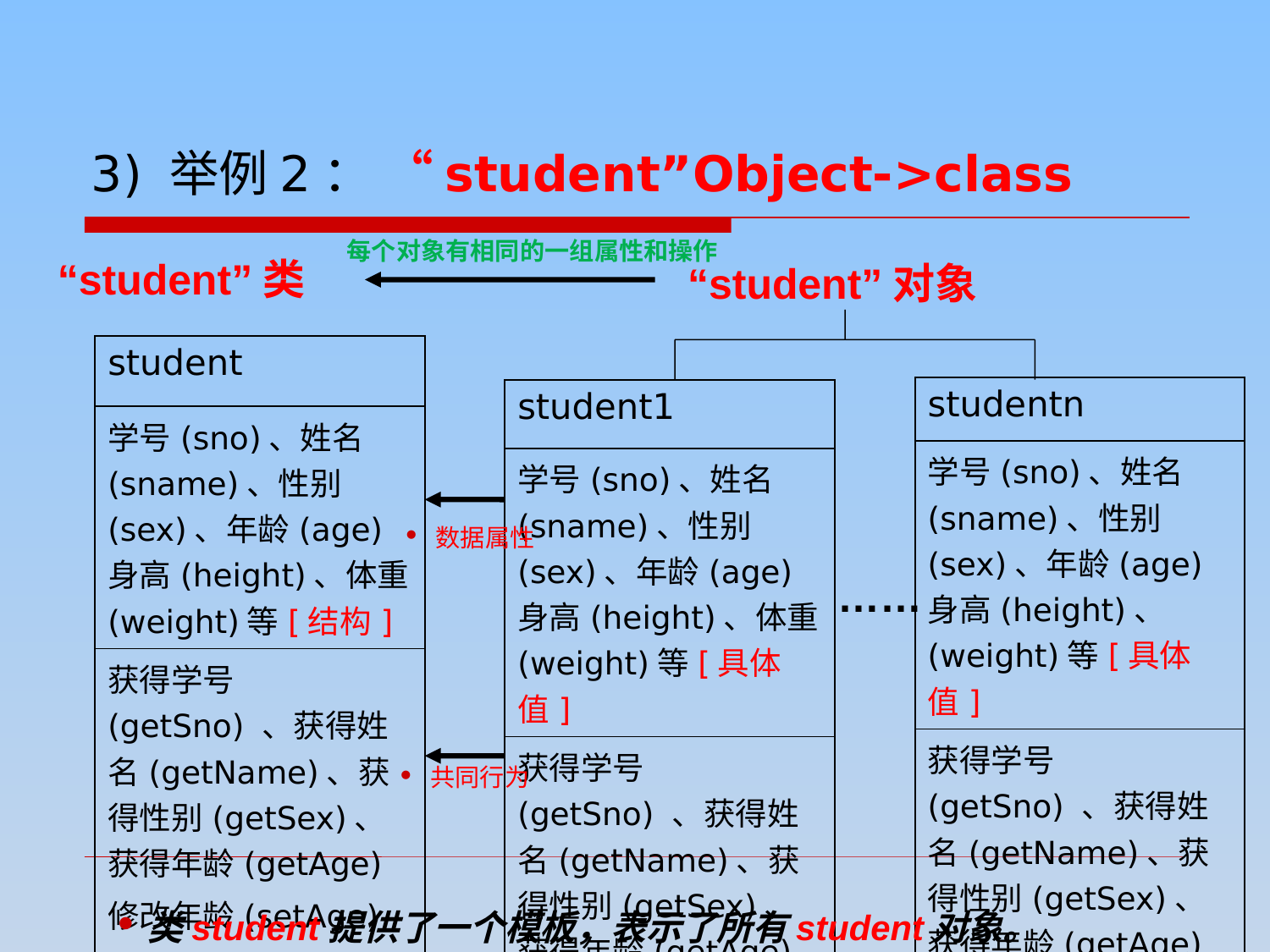

3) 举例2： “student”Object->class
每个对象有相同的一组属性和操作
“student”类
“student”对象

| student |
| --- |
| 学号(sno)、姓名(sname)、性别(sex)、年龄(age)身高(height)、体重(weight)等[结构] |
| 获得学号(getSno) 、获得姓名(getName)、获得性别(getSex)、获得年龄(getAge) 修改年龄(setAge) 等等 |

| studentn |
| --- |
| 学号(sno)、姓名(sname)、性别(sex)、年龄(age)身高(height)、(weight)等[具体值] |
| 获得学号(getSno) 、获得姓名(getName)、获得性别(getSex)、获得年龄(getAge) 修改年龄(setAge) 等等 |
| student1 |
| --- |
| 学号(sno)、姓名(sname)、性别(sex)、年龄(age)身高(height)、体重(weight)等[具体值] |
| 获得学号(getSno) 、获得姓名(getName)、获得性别(getSex)、获得年龄(getAge) 修改年龄(setAge) 等等 |

数据属性
……
共同行为

类student提供了一个模板，表示了所有student对象。